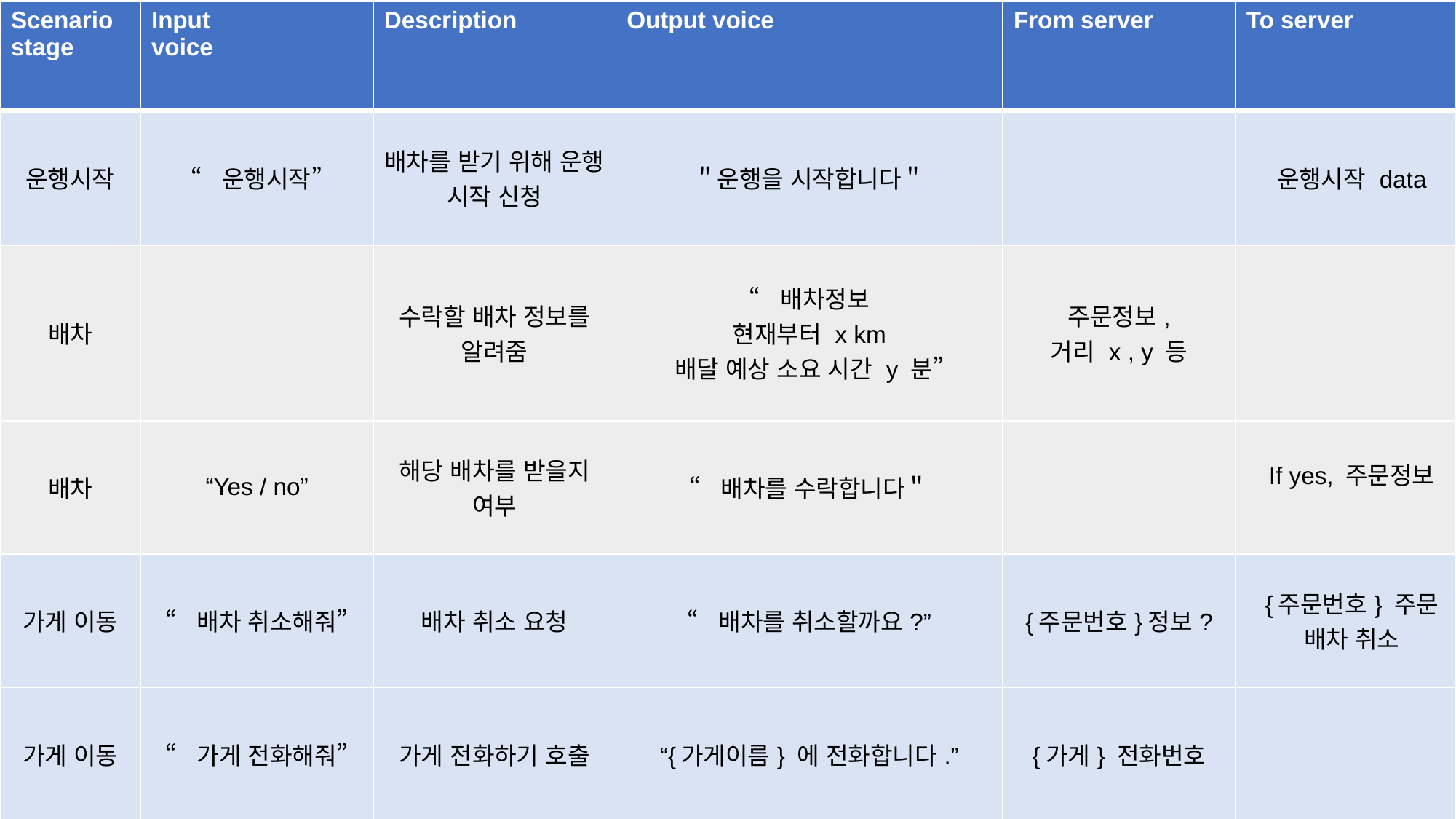

| Scenario stage | Input voice | Description | Output voice | From server | To server |
| --- | --- | --- | --- | --- | --- |
| 운행시작 | “운행시작” | 배차를 받기 위해 운행 시작 신청 | ＂운행을 시작합니다＂ |  | 운행시작 data |
| 배차 |  | 수락할 배차 정보를 알려줌 | “배차정보 현재부터 x km 배달 예상 소요 시간 y 분” | 주문정보, 거리 x , y 등 |  |
| 배차 | “Yes / no” | 해당 배차를 받을지 여부 | “배차를 수락합니다＂ |  | If yes, 주문정보 |
| 가게 이동 | “배차 취소해줘” | 배차 취소 요청 | “배차를 취소할까요?” | {주문번호}정보? | {주문번호} 주문 배차 취소 |
| 가게 이동 | “가게 전화해줘” | 가게 전화하기 호출 | “{가게이름} 에 전화합니다.” | {가게} 전화번호 |  |